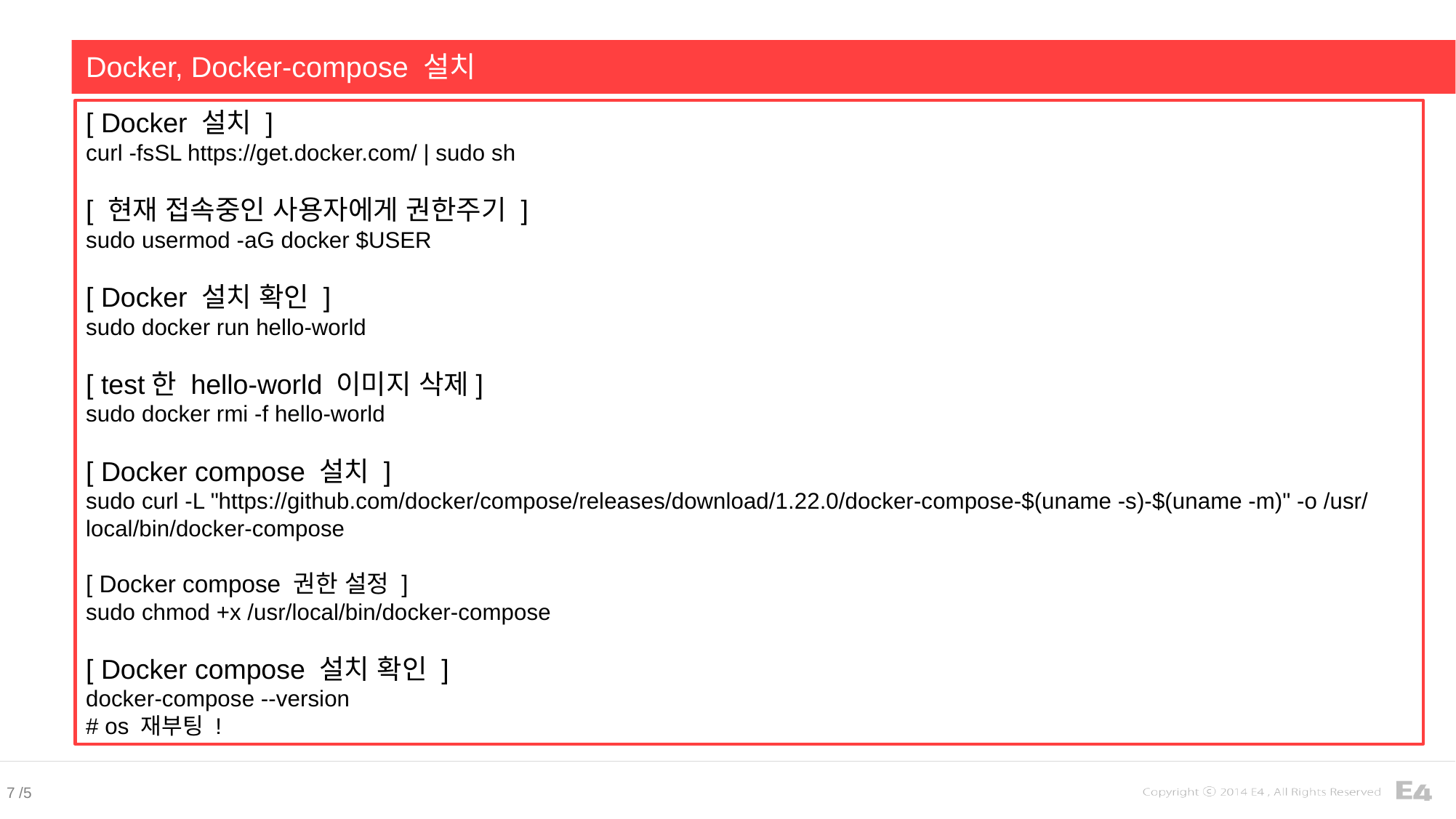

Docker, Docker-compose 설치
[ Docker 설치 ]
curl -fsSL https://get.docker.com/ | sudo sh

[ 현재 접속중인 사용자에게 권한주기 ]
sudo usermod -aG docker $USER

[ Docker 설치 확인 ]
sudo docker run hello-world

[ test한 hello-world 이미지 삭제]
sudo docker rmi -f hello-world

[ Docker compose 설치 ]
sudo curl -L "https://github.com/docker/compose/releases/download/1.22.0/docker-compose-$(uname -s)-$(uname -m)" -o /usr/local/bin/docker-compose

[ Docker compose 권한 설정 ]
sudo chmod +x /usr/local/bin/docker-compose

[ Docker compose 설치 확인 ]
docker-compose --version
# os 재부팅 !